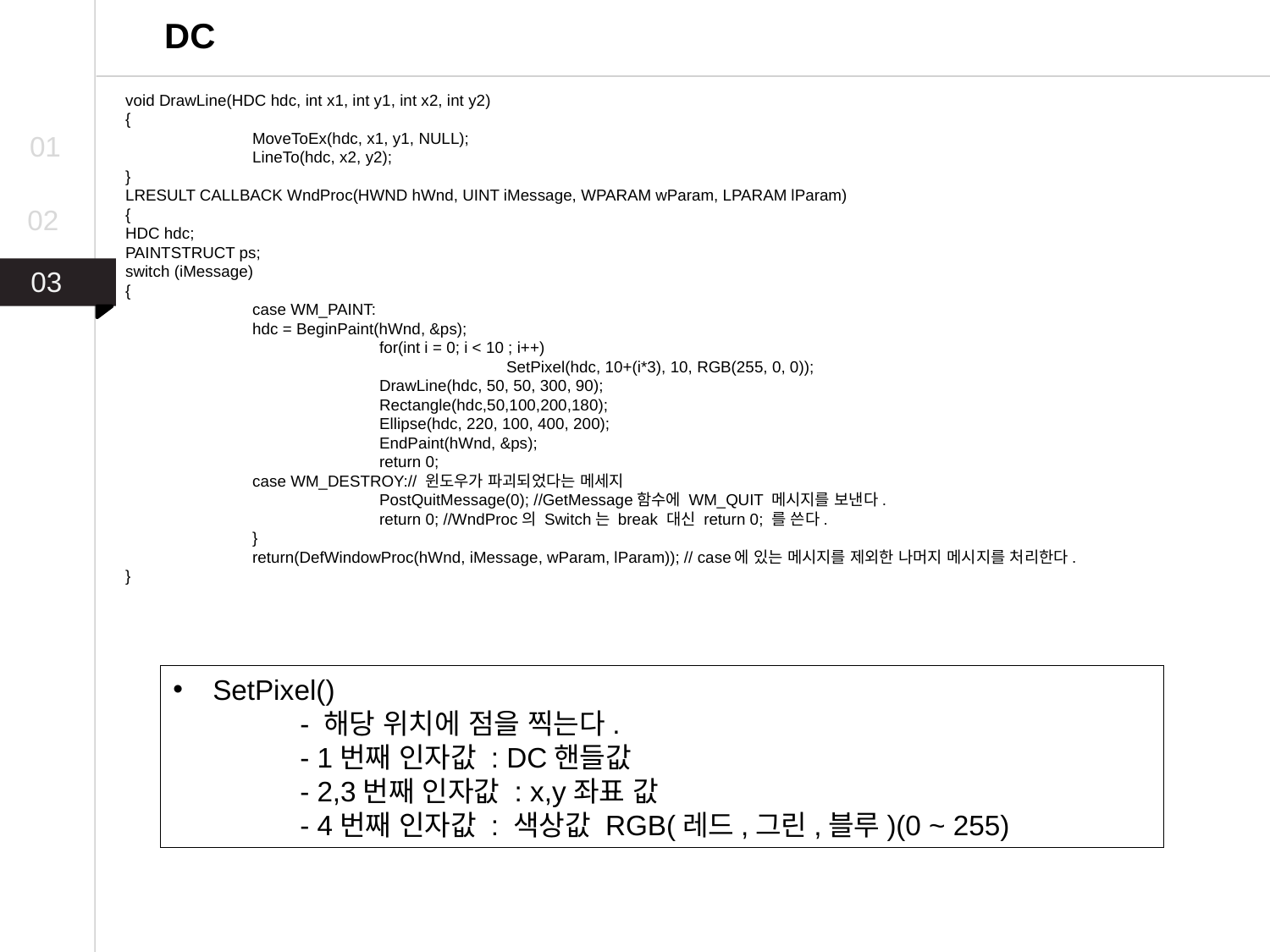

DC
void DrawLine(HDC hdc, int x1, int y1, int x2, int y2)
{
	MoveToEx(hdc, x1, y1, NULL);
	LineTo(hdc, x2, y2);
}
LRESULT CALLBACK WndProc(HWND hWnd, UINT iMessage, WPARAM wParam, LPARAM lParam)
{
HDC hdc;
PAINTSTRUCT ps;
switch (iMessage)
{
	case WM_PAINT:
	hdc = BeginPaint(hWnd, &ps);
		for(int i = 0; i < 10 ; i++)
			SetPixel(hdc, 10+(i*3), 10, RGB(255, 0, 0));
		DrawLine(hdc, 50, 50, 300, 90);
		Rectangle(hdc,50,100,200,180);
		Ellipse(hdc, 220, 100, 400, 200);
		EndPaint(hWnd, &ps);
		return 0;
	case WM_DESTROY:// 윈도우가 파괴되었다는 메세지
		PostQuitMessage(0); //GetMessage함수에 WM_QUIT 메시지를 보낸다.
		return 0; //WndProc의 Switch는 break 대신 return 0; 를 쓴다.
	}
	return(DefWindowProc(hWnd, iMessage, wParam, lParam)); // case에 있는 메시지를 제외한 나머지 메시지를 처리한다.
}
01
02
03

03
02

SetPixel()
	- 해당 위치에 점을 찍는다.
	- 1번째 인자값 : DC핸들값
	- 2,3번째 인자값 : x,y좌표 값
	- 4번째 인자값 : 색상값 RGB(레드,그린,블루)(0 ~ 255)